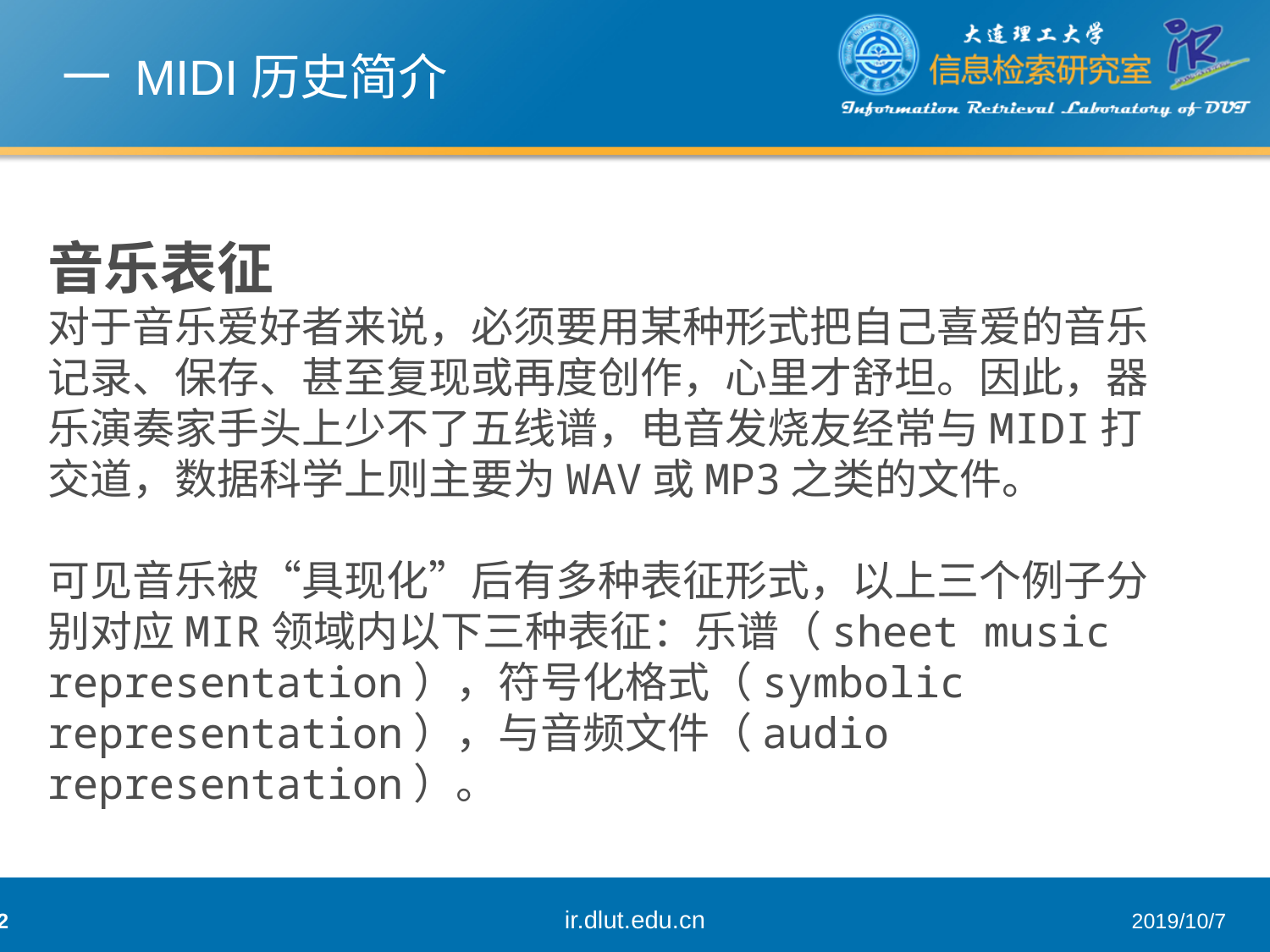

# 一 MIDI历史简介
音乐表征
对于音乐爱好者来说，必须要用某种形式把自己喜爱的音乐记录、保存、甚至复现或再度创作，心里才舒坦。因此，器乐演奏家手头上少不了五线谱，电音发烧友经常与MIDI打交道，数据科学上则主要为WAV或MP3之类的文件。

可见音乐被“具现化”后有多种表征形式，以上三个例子分别对应MIR领域内以下三种表征：乐谱（sheet music representation），符号化格式（symbolic representation），与音频文件（audio representation）。